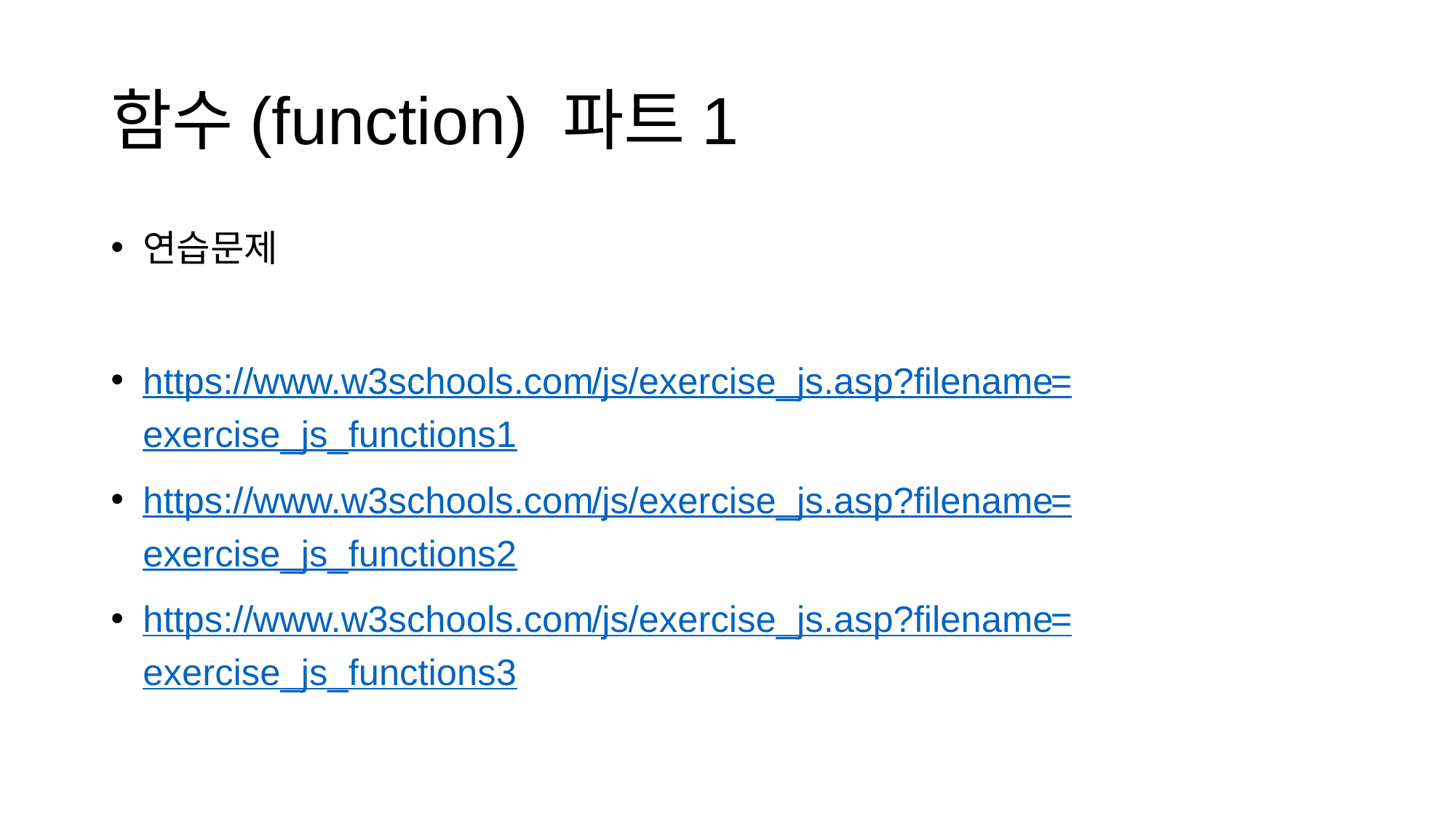

# 함수(function) 파트1
연습문제

https://www.w3schools.com/js/exercise_js.asp?filename=exercise_js_functions1
https://www.w3schools.com/js/exercise_js.asp?filename=exercise_js_functions2
https://www.w3schools.com/js/exercise_js.asp?filename=exercise_js_functions3